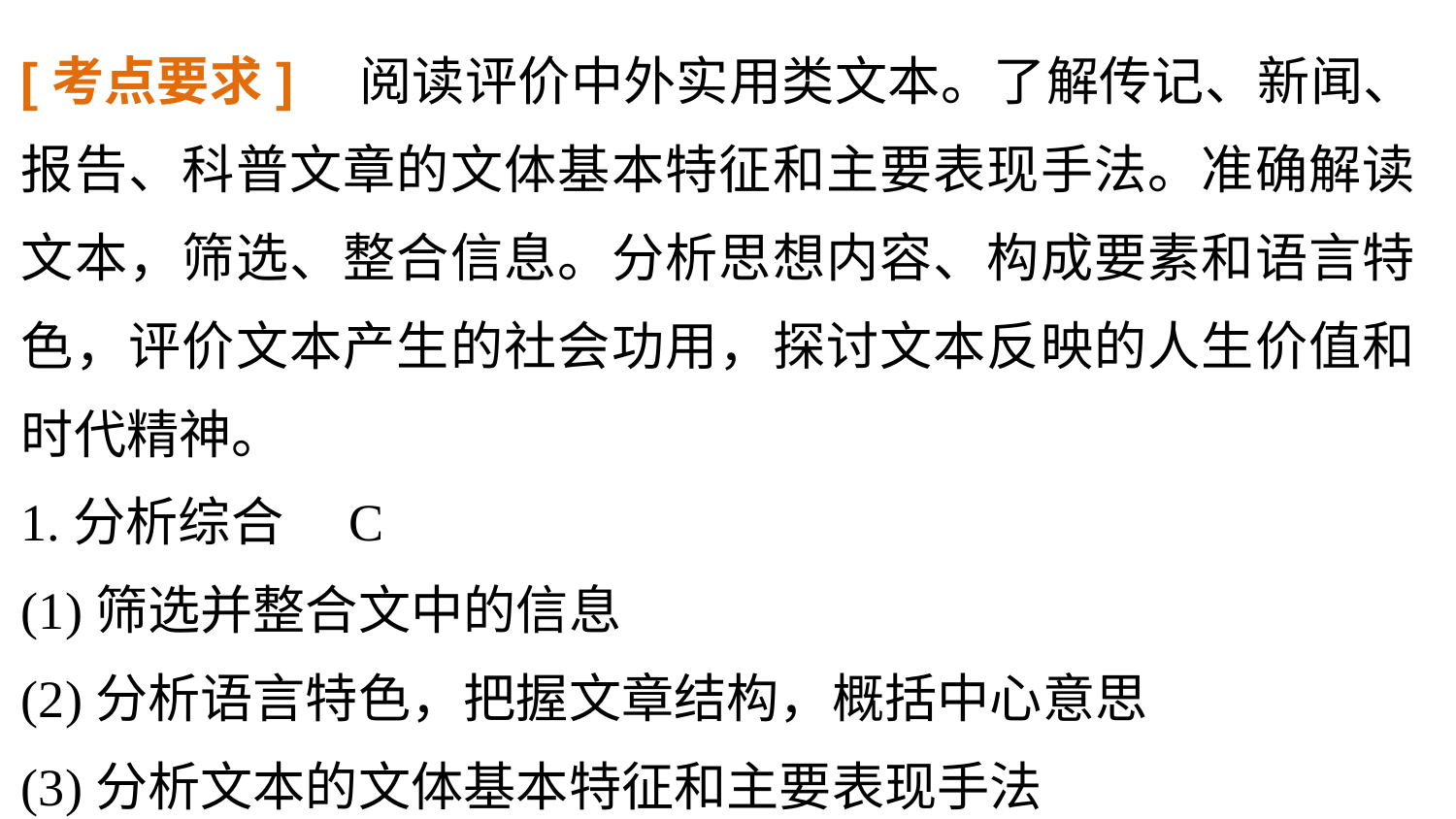

[考点要求]　阅读评价中外实用类文本。了解传记、新闻、报告、科普文章的文体基本特征和主要表现手法。准确解读文本，筛选、整合信息。分析思想内容、构成要素和语言特色，评价文本产生的社会功用，探讨文本反映的人生价值和时代精神。
1.分析综合　C
(1)筛选并整合文中的信息
(2)分析语言特色，把握文章结构，概括中心意思
(3)分析文本的文体基本特征和主要表现手法